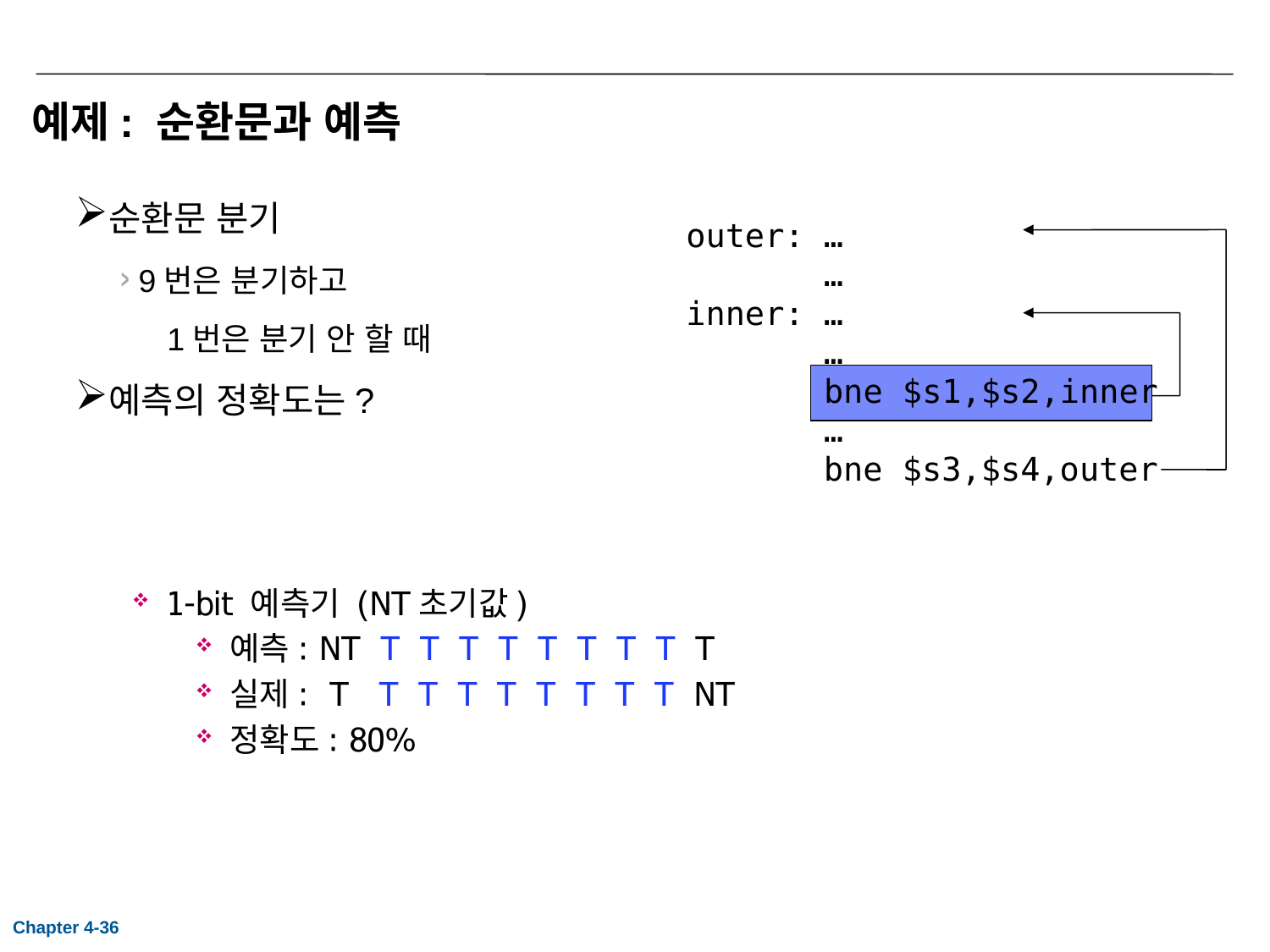

# 예제: 순환문과 예측
순환문 분기
9번은 분기하고
1번은 분기 안 할 때
예측의 정확도는?
outer: …
       …
inner: …
       …
       bne $s1,$s2,inner
       …
       bne $s3,$s4,outer

1-bit 예측기 (NT초기값)
예측: NT  T  T  T  T  T  T  T  T  T
실제:  T   T  T  T  T  T  T  T  T  NT
정확도: 80%

Chapter 4-36